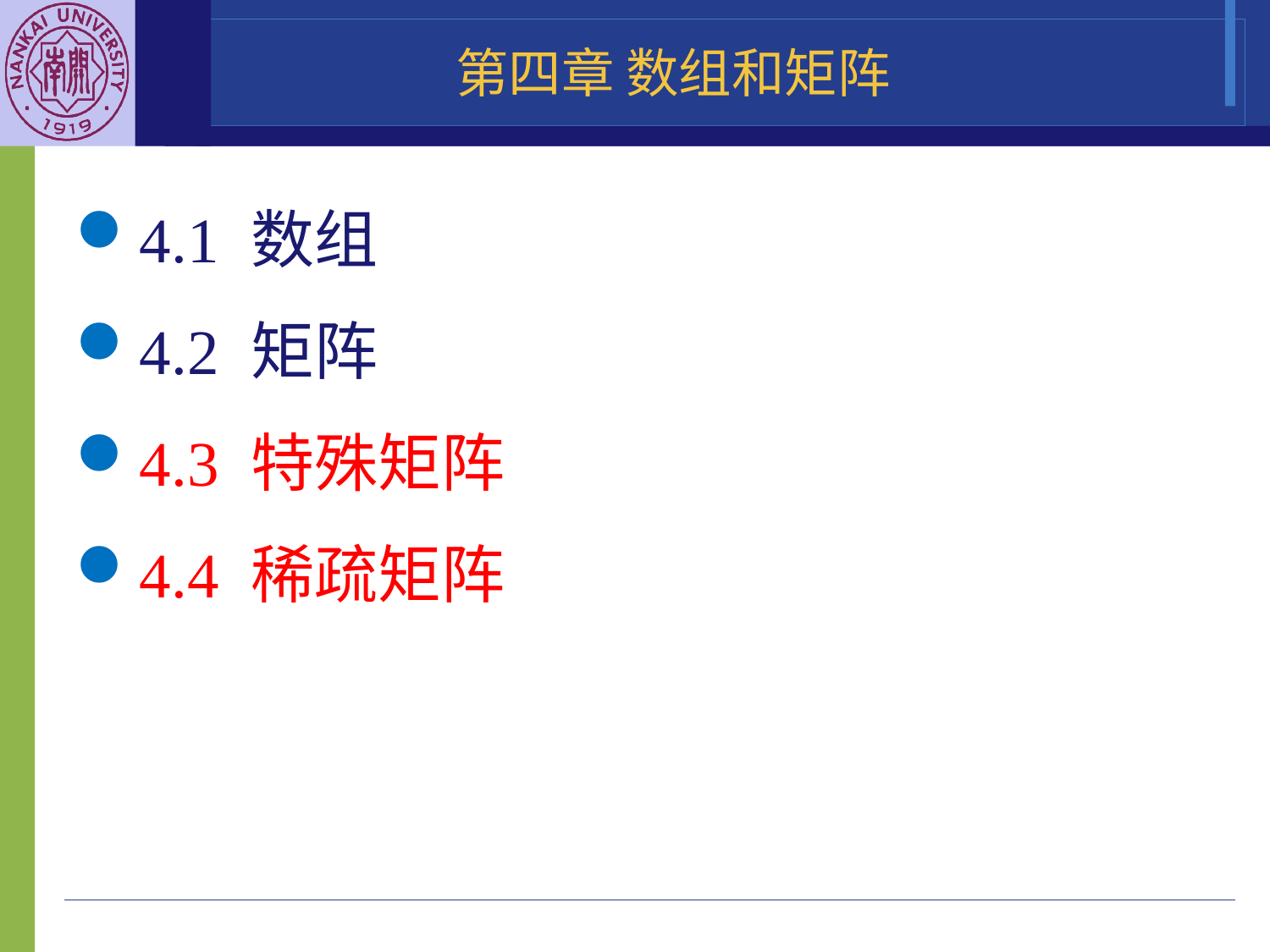

# 第四章 数组和矩阵
4.1	数组
4.2	矩阵
4.3	特殊矩阵
4.4	稀疏矩阵
1